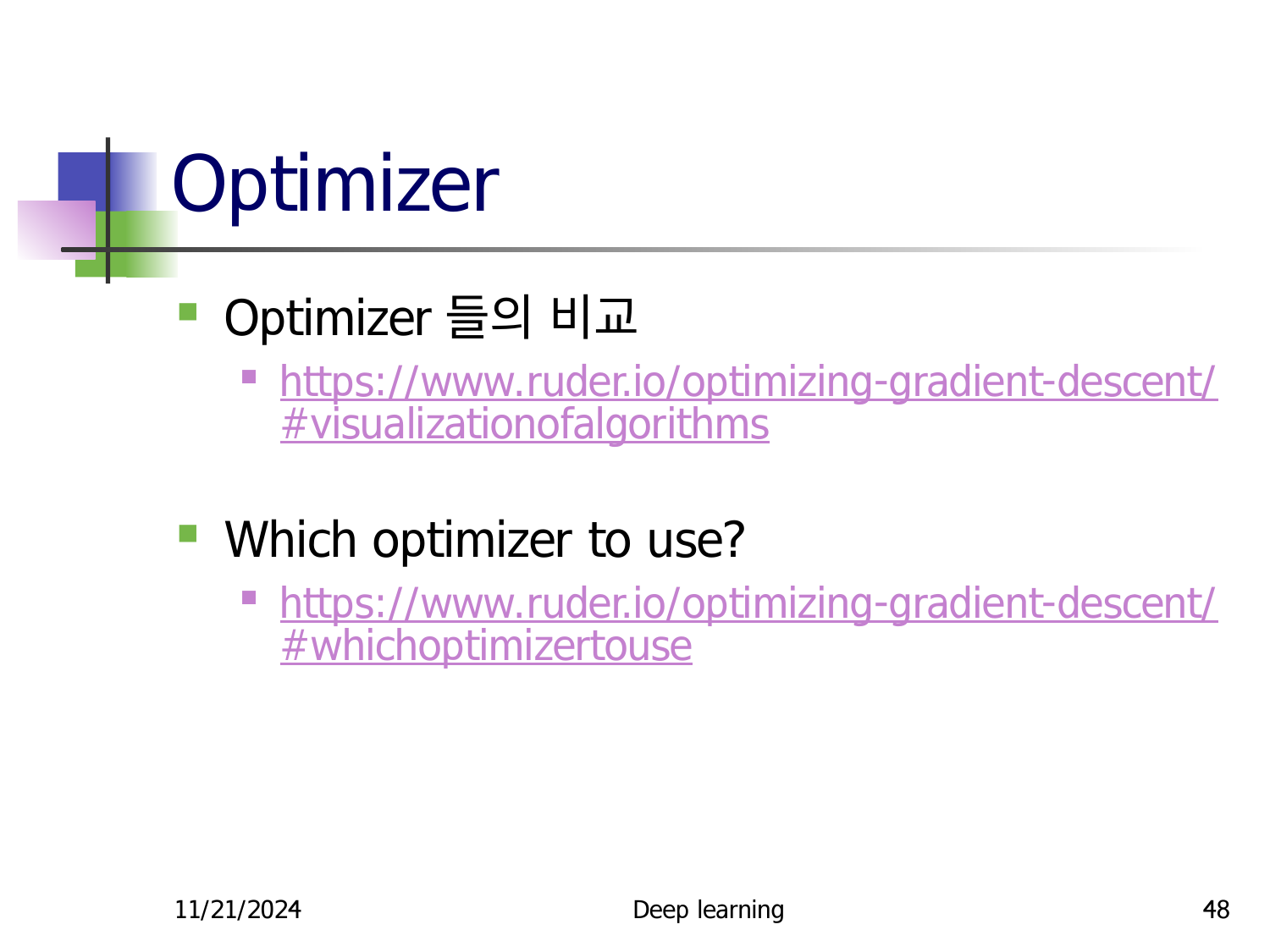

# Optimizer
Optimizer들의 비교
https://www.ruder.io/optimizing-gradient-descent/#visualizationofalgorithms
Which optimizer to use?
https://www.ruder.io/optimizing-gradient-descent/#whichoptimizertouse
11/21/2024
Deep learning
48